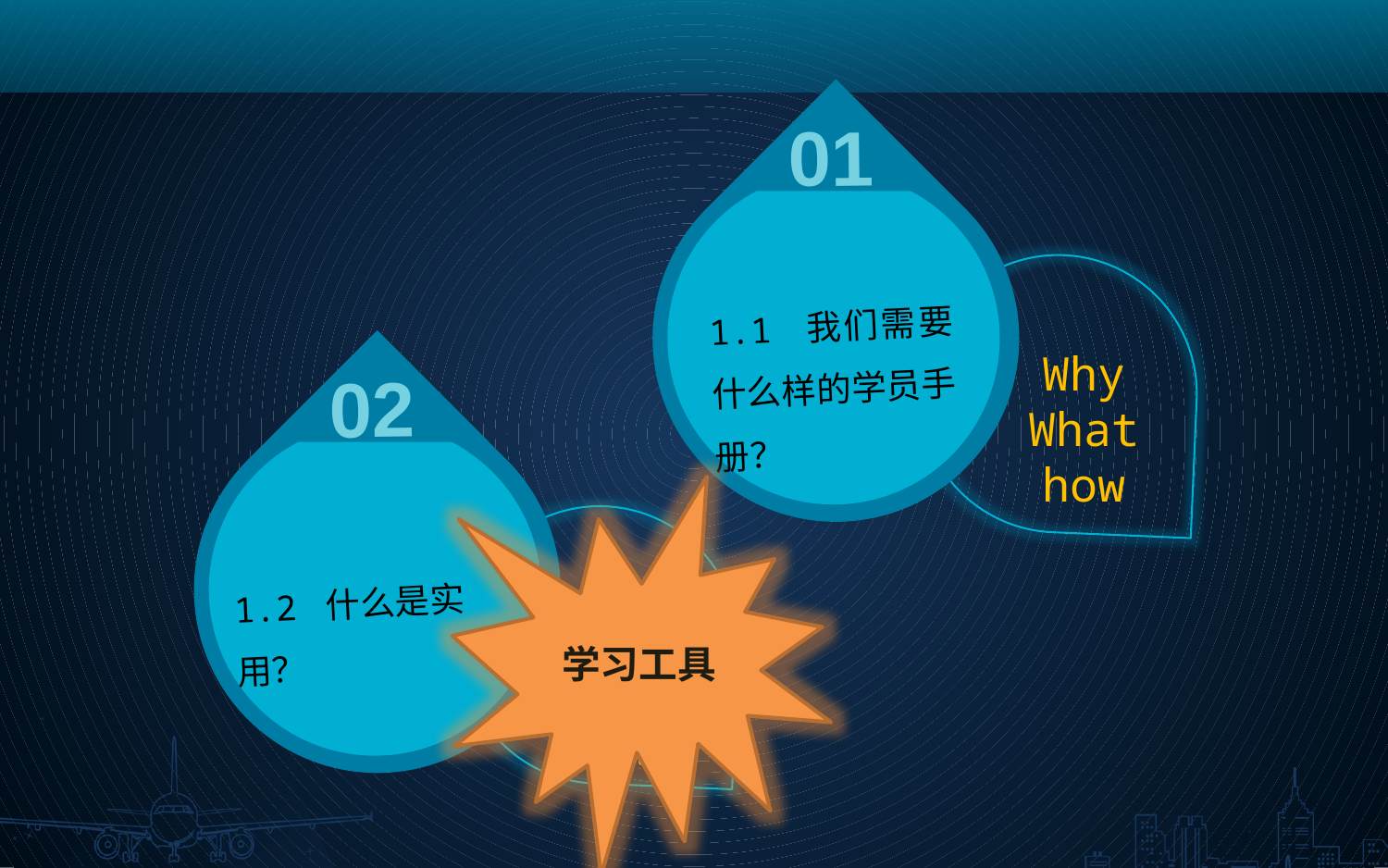

01

1.1 我们需要什么样的学员手册？

Why
What
how

02

1.2 什么是实用？
学习工具

反复翻看
随手不离
提供思路
传递思想